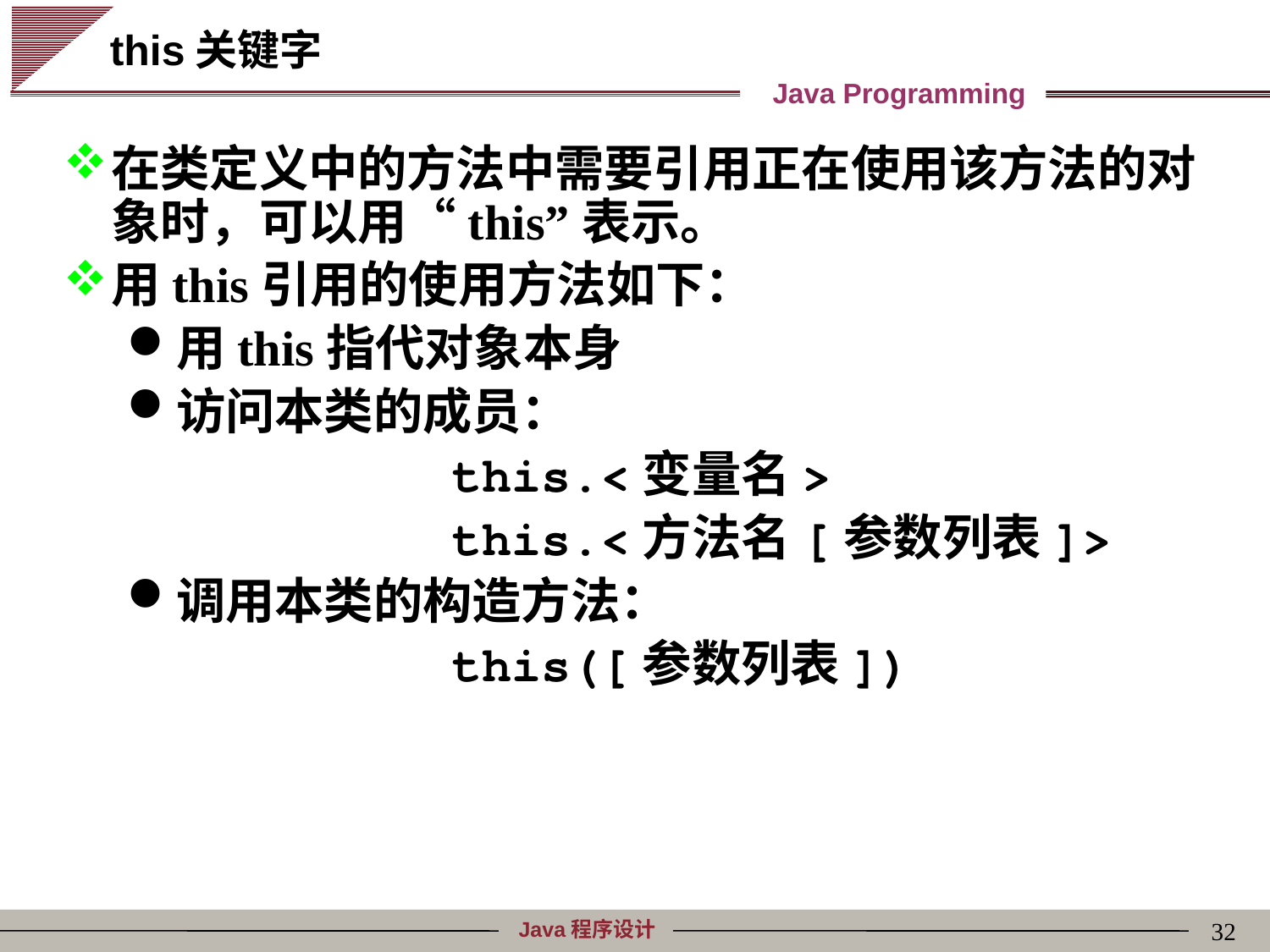

# this关键字
在类定义中的方法中需要引用正在使用该方法的对象时，可以用“this”表示。
用this引用的使用方法如下：
用this指代对象本身
访问本类的成员：
           this.<变量名>
           this.<方法名[参数列表]>
调用本类的构造方法：
           this([参数列表])